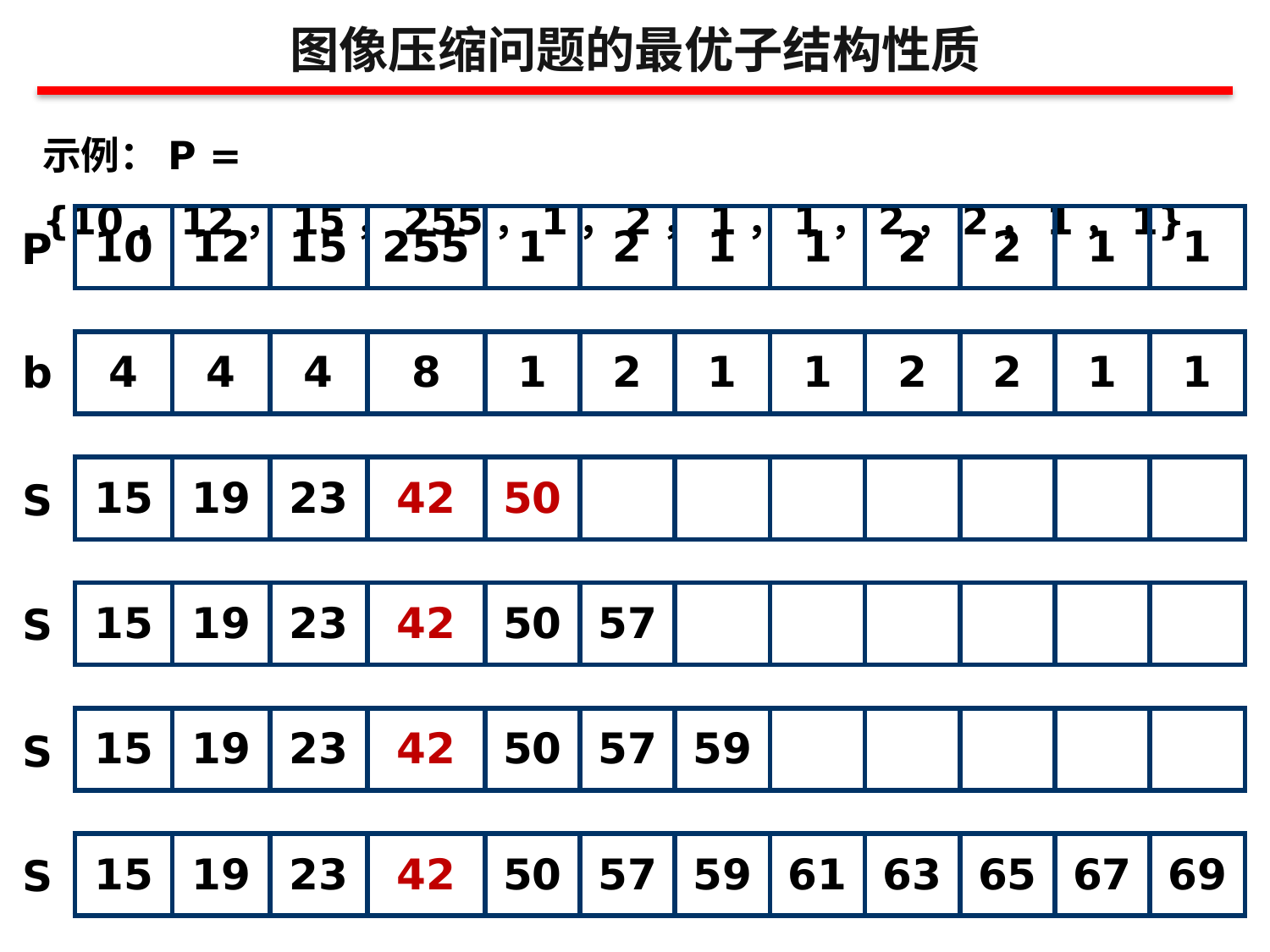

图像压缩问题的最优子结构性质
示例：P = {10，12，15，255，1，2，1，1，2，2，1，1}
| 10 | 12 | 15 | 255 | 1 | 2 | 1 | 1 | 2 | 2 | 1 | 1 |
| --- | --- | --- | --- | --- | --- | --- | --- | --- | --- | --- | --- |
P
b
| 4 | 4 | 4 | 8 | 1 | 2 | 1 | 1 | 2 | 2 | 1 | 1 |
| --- | --- | --- | --- | --- | --- | --- | --- | --- | --- | --- | --- |
| 15 | 19 | 23 | 42 | 50 |  |  |  |  |  |  |  |
| --- | --- | --- | --- | --- | --- | --- | --- | --- | --- | --- | --- |
S
| 15 | 19 | 23 | 42 | 50 | 57 |  |  |  |  |  |  |
| --- | --- | --- | --- | --- | --- | --- | --- | --- | --- | --- | --- |
S
| 15 | 19 | 23 | 42 | 50 | 57 | 59 |  |  |  |  |  |
| --- | --- | --- | --- | --- | --- | --- | --- | --- | --- | --- | --- |
S
| 15 | 19 | 23 | 42 | 50 | 57 | 59 | 61 | 63 | 65 | 67 | 69 |
| --- | --- | --- | --- | --- | --- | --- | --- | --- | --- | --- | --- |
S